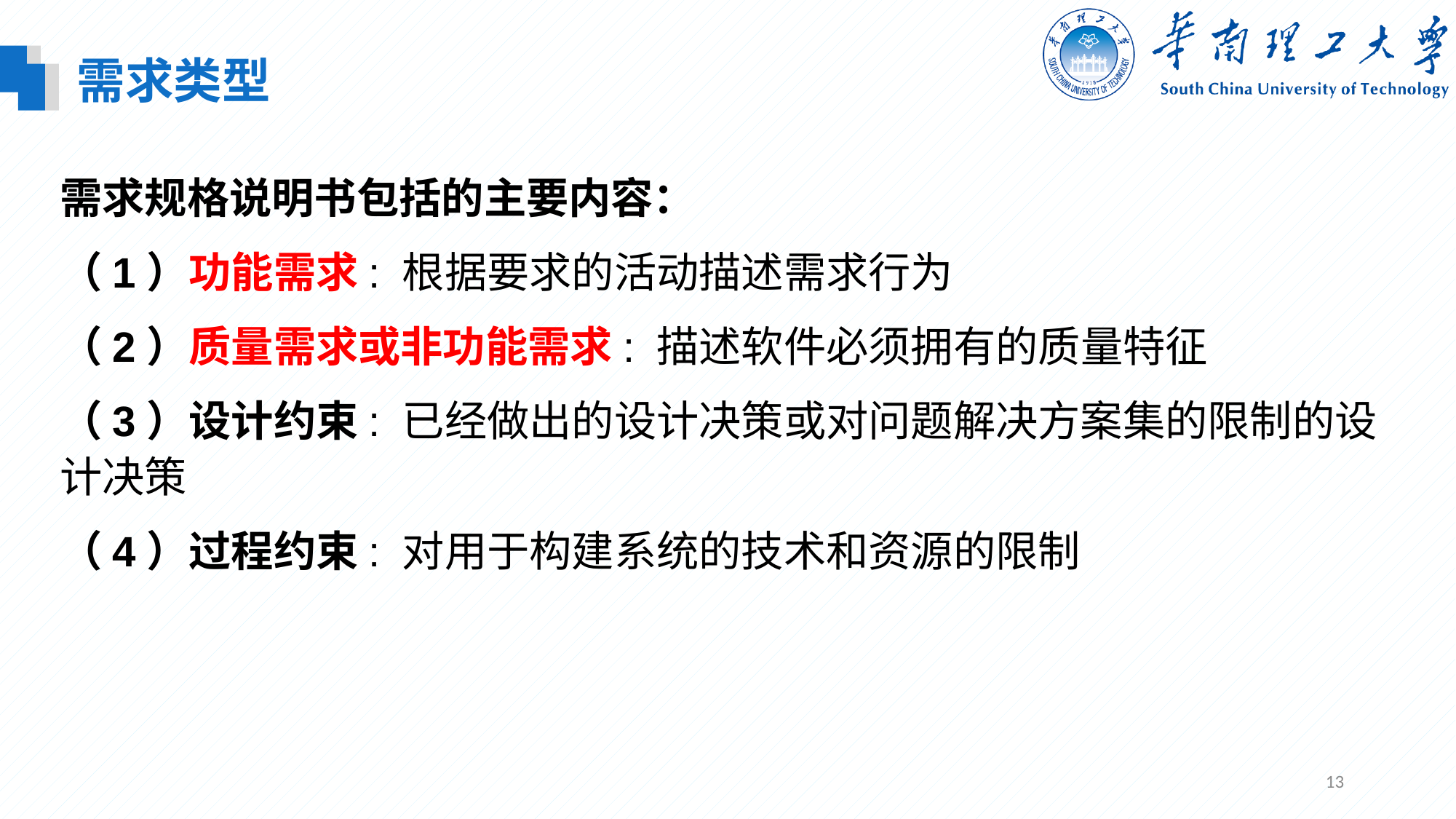

需求类型
需求规格说明书包括的主要内容：
（1）功能需求: 根据要求的活动描述需求行为
（2）质量需求或非功能需求: 描述软件必须拥有的质量特征
（3）设计约束: 已经做出的设计决策或对问题解决方案集的限制的设计决策
（4）过程约束: 对用于构建系统的技术和资源的限制
13